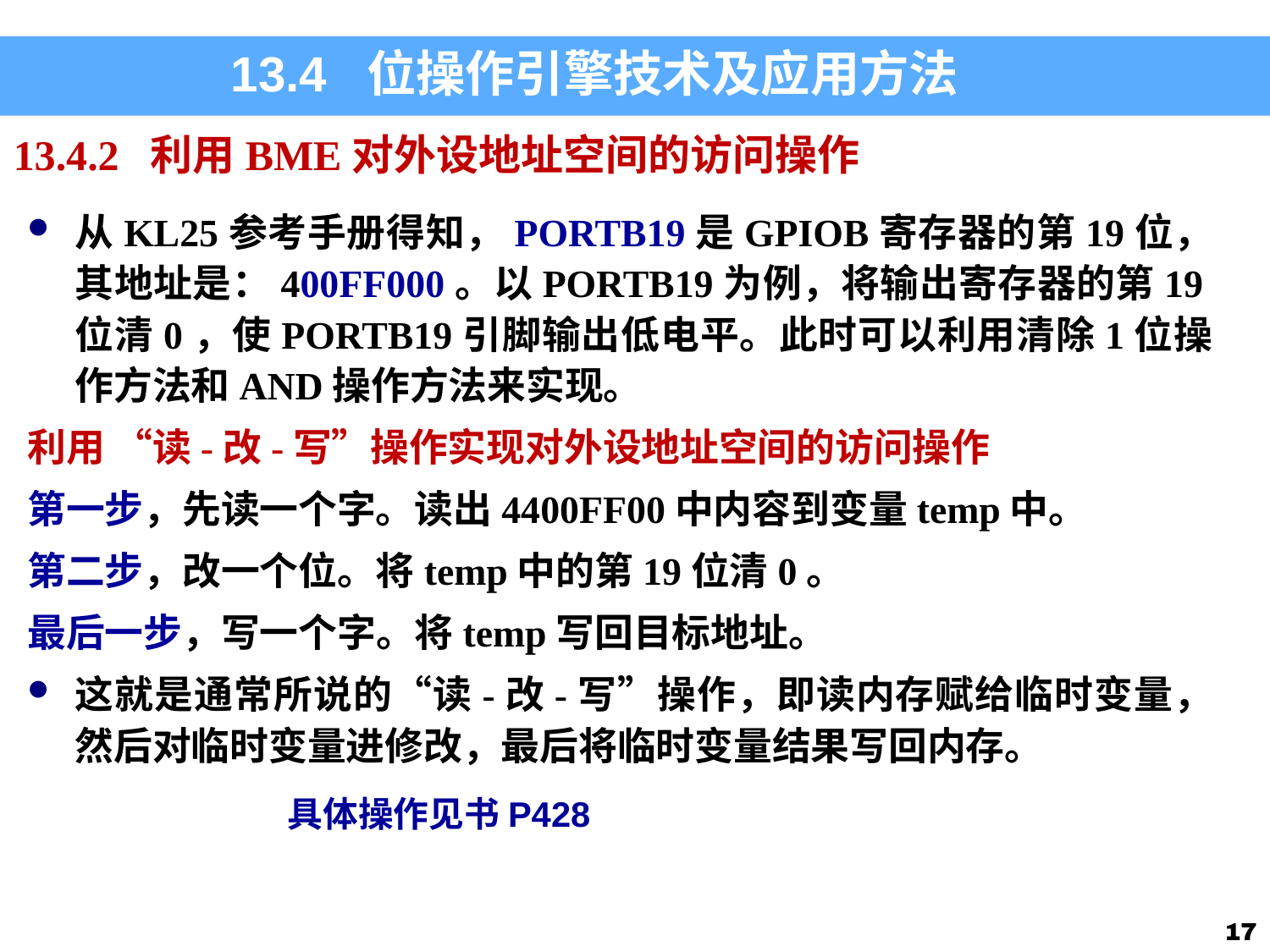

13.4  位操作引擎技术及应用方法
13.4.2  利用BME对外设地址空间的访问操作
从KL25参考手册得知，PORTB19是GPIOB寄存器的第19位，其地址是：400FF000。以PORTB19为例，将输出寄存器的第19位清0，使PORTB19引脚输出低电平。此时可以利用清除1位操作方法和AND操作方法来实现。
利用 “读-改-写”操作实现对外设地址空间的访问操作
第一步，先读一个字。读出4400FF00中内容到变量temp中。
第二步，改一个位。将temp中的第19位清0。
最后一步，写一个字。将temp写回目标地址。
这就是通常所说的“读-改-写”操作，即读内存赋给临时变量，然后对临时变量进修改，最后将临时变量结果写回内存。
具体操作见书P428
17